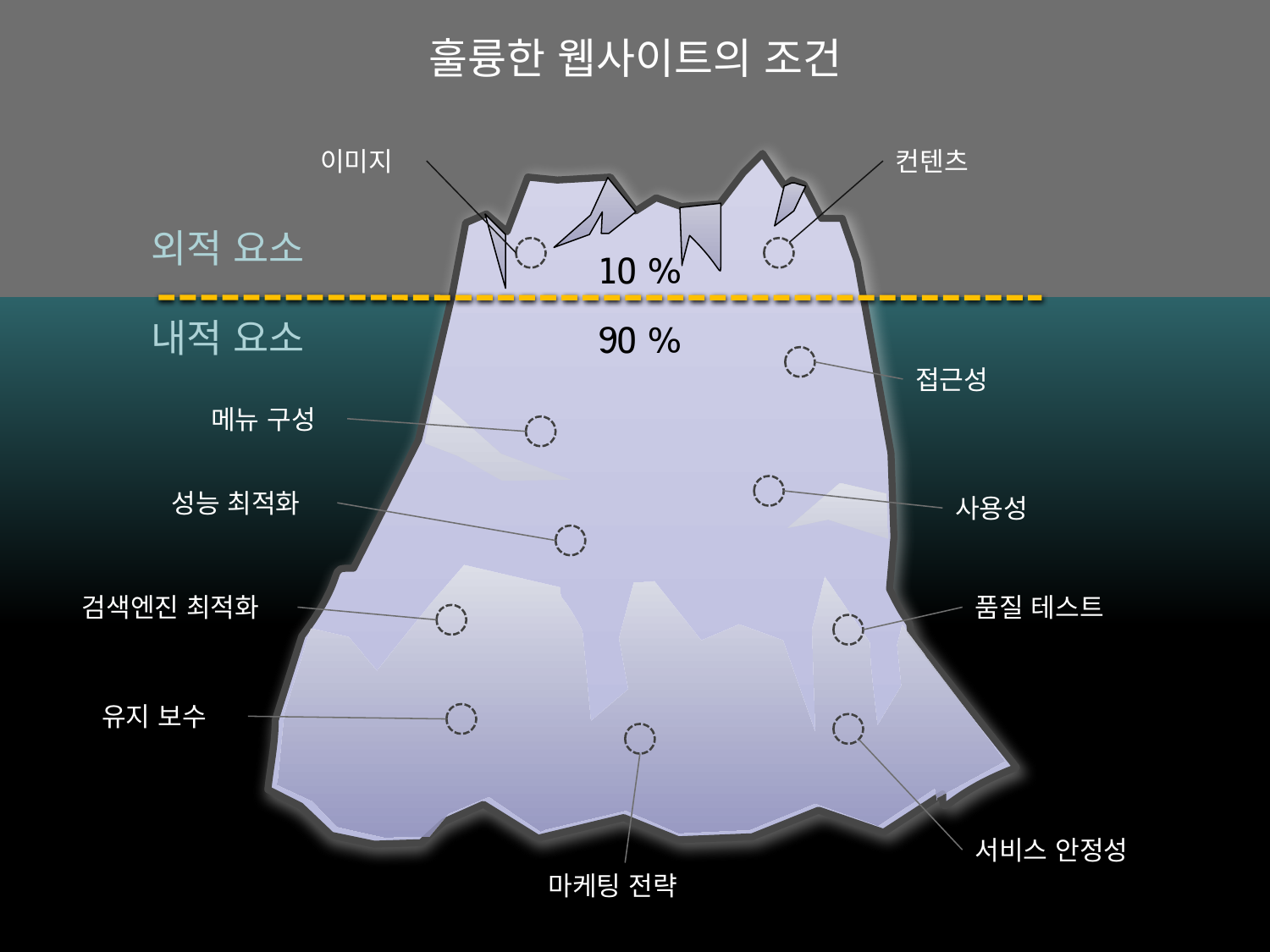

훌륭한 웹사이트의 조건
이미지
컨텐츠

외적 요소

10 %

내적 요소
90 %

접근성

메뉴 구성

성능 최적화

사용성

검색엔진 최적화
품질 테스트

유지 보수

서비스 안정성
마케팅 전략